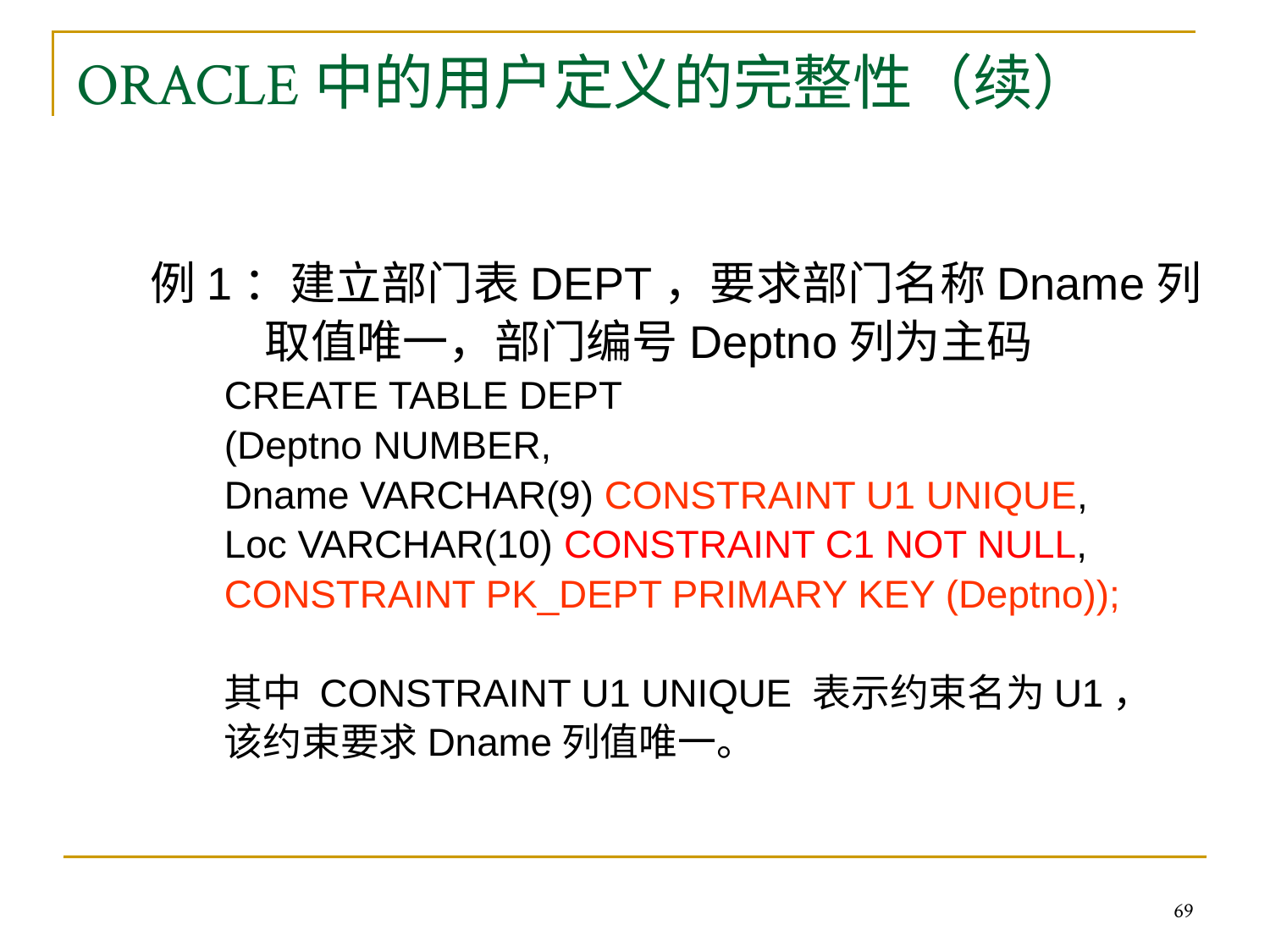

# ORACLE中的用户定义的完整性（续）
例1：建立部门表DEPT，要求部门名称Dname列
          取值唯一，部门编号Deptno列为主码
CREATE TABLE DEPT
(Deptno NUMBER,
Dname VARCHAR(9) CONSTRAINT U1 UNIQUE,
Loc VARCHAR(10) CONSTRAINT C1 NOT NULL,
CONSTRAINT PK_DEPT PRIMARY KEY (Deptno));

其中 CONSTRAINT U1 UNIQUE 表示约束名为U1，
该约束要求Dname列值唯一。
69